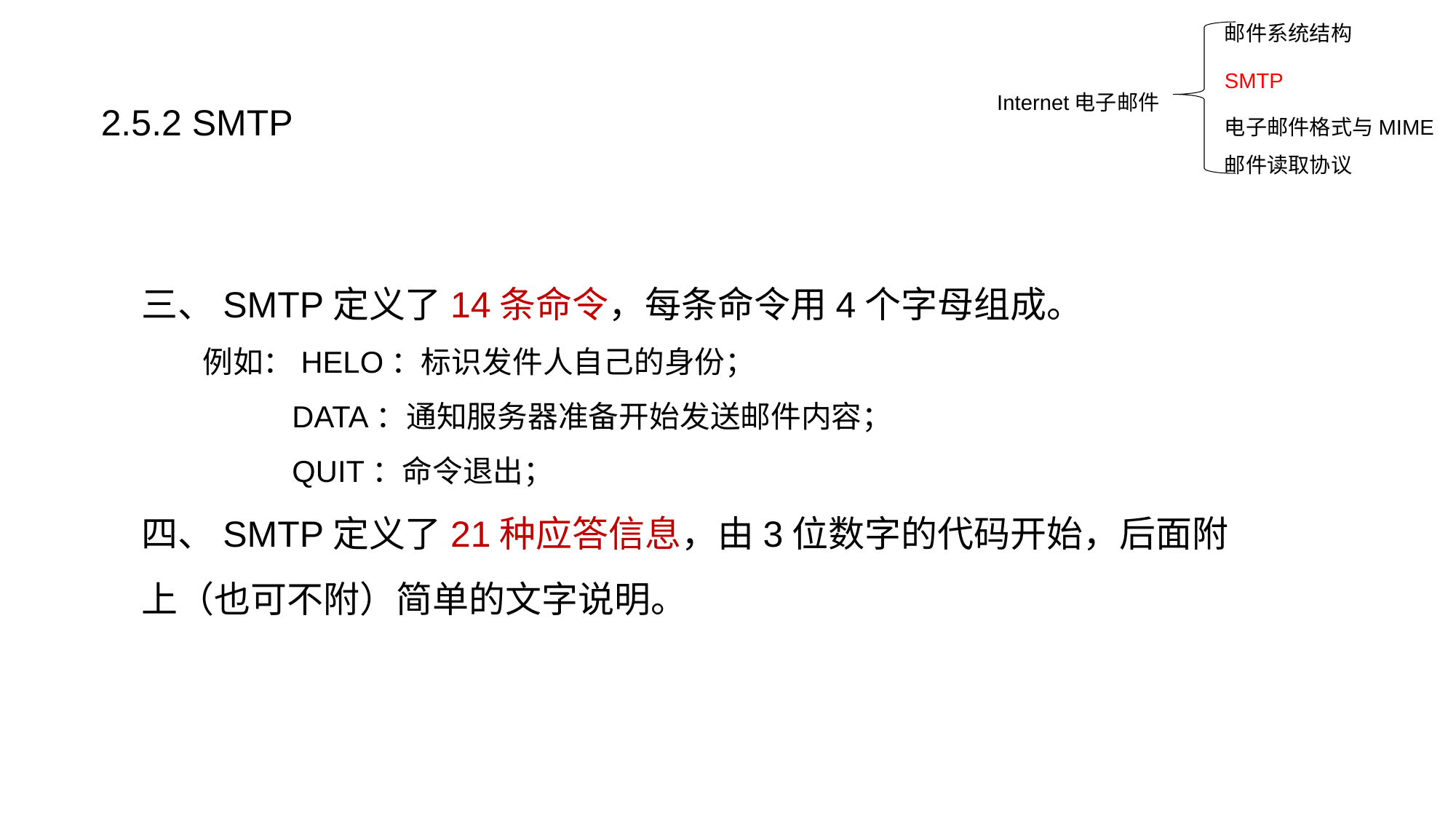

邮件系统结构

SMTP
2.5.2 SMTP
Internet电子邮件
电子邮件格式与MIME
邮件读取协议
三、SMTP定义了14条命令，每条命令用4个字母组成。
        例如：HELO：标识发件人自己的身份；
                  DATA：通知服务器准备开始发送邮件内容；
                  QUIT：命令退出；
四、SMTP定义了21种应答信息，由3位数字的代码开始，后面附上（也可不附）简单的文字说明。